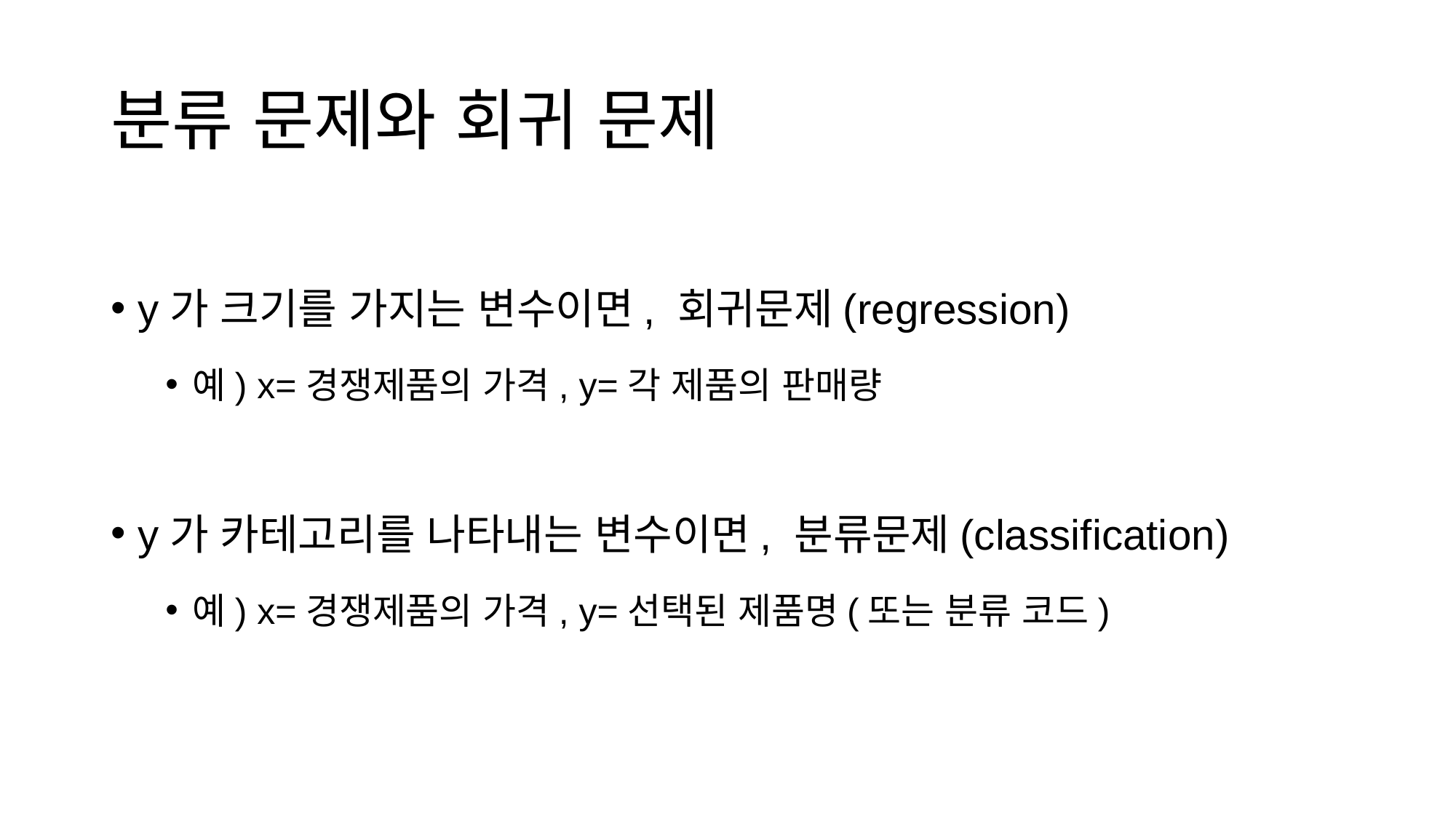

# 분류 문제와 회귀 문제
y가 크기를 가지는 변수이면, 회귀문제(regression)
예) x=경쟁제품의 가격, y=각 제품의 판매량

y가 카테고리를 나타내는 변수이면, 분류문제(classification)
예) x=경쟁제품의 가격, y=선택된 제품명(또는 분류 코드)